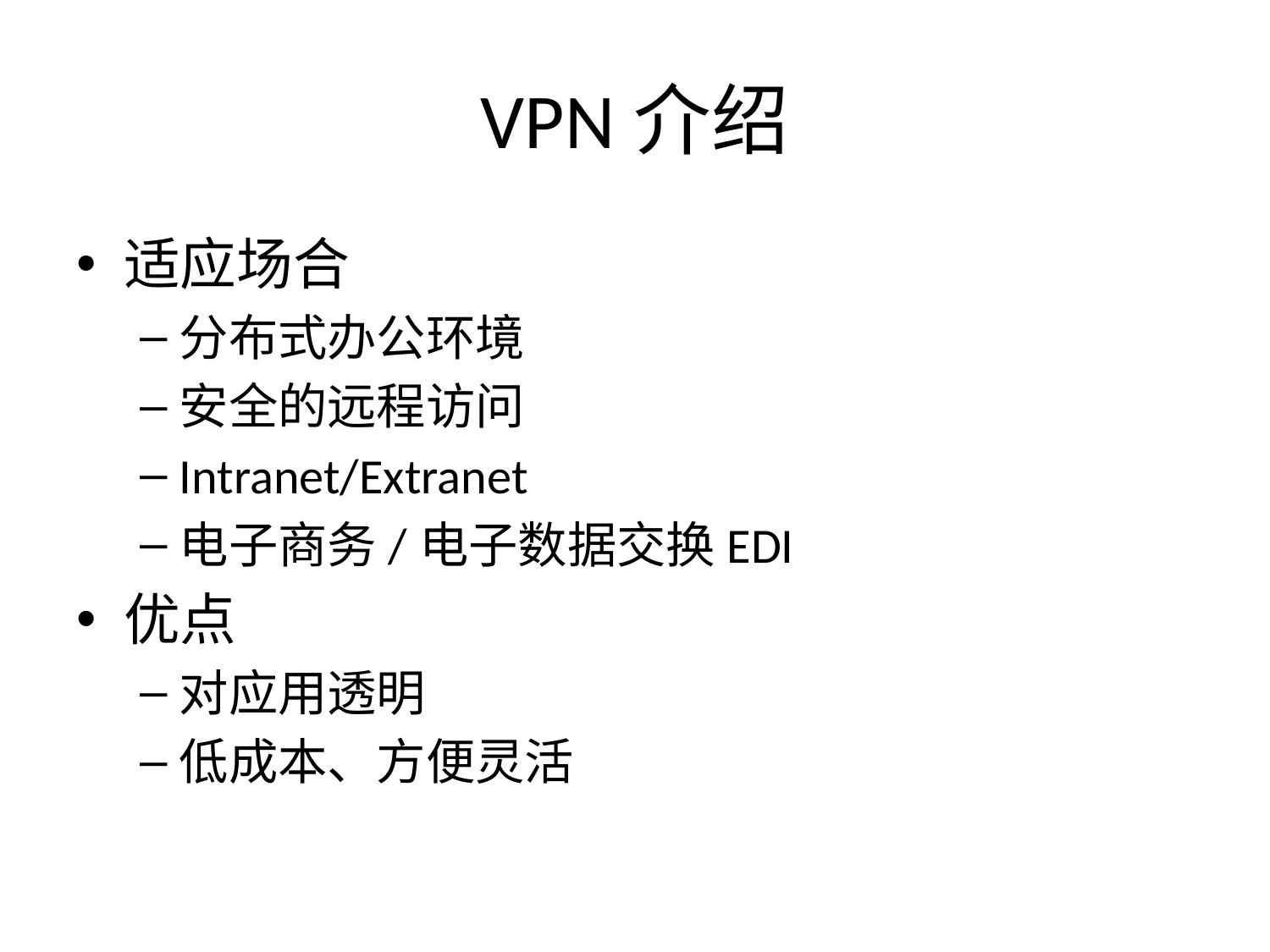

# VPN介绍
适应场合
分布式办公环境
安全的远程访问
Intranet/Extranet
电子商务/电子数据交换EDI
优点
对应用透明
低成本、方便灵活